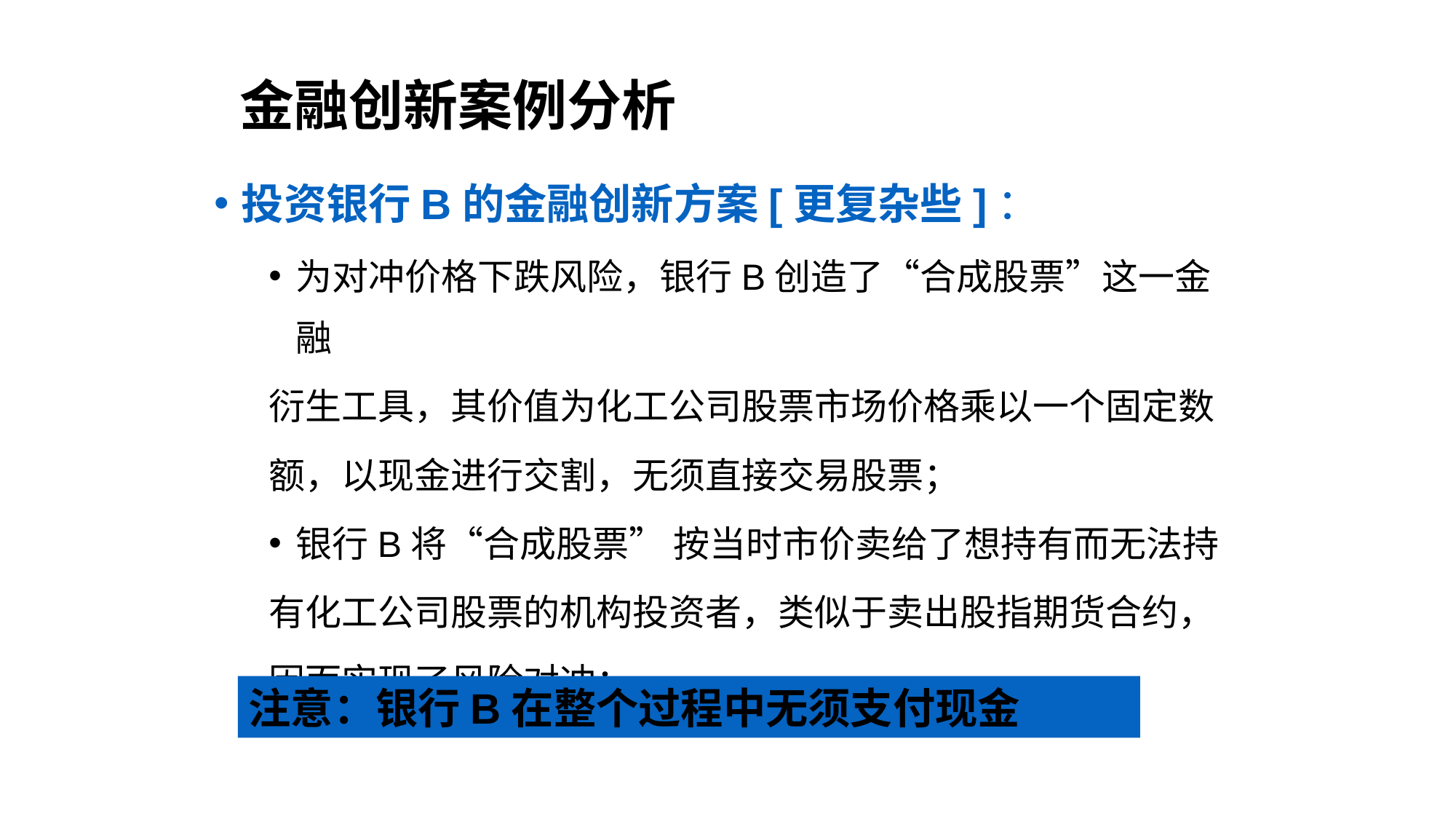

金融创新案例分析
投资银行B的金融创新方案[更复杂些]：
为对冲价格下跌风险，银行B创造了“合成股票”这一金融
衍生工具，其价值为化工公司股票市场价格乘以一个固定数
额，以现金进行交割，无须直接交易股票；
银行B将“合成股票” 按当时市价卖给了想持有而无法持
有化工公司股票的机构投资者，类似于卖出股指期货合约，
因而实现了风险对冲；
注意：银行B在整个过程中无须支付现金